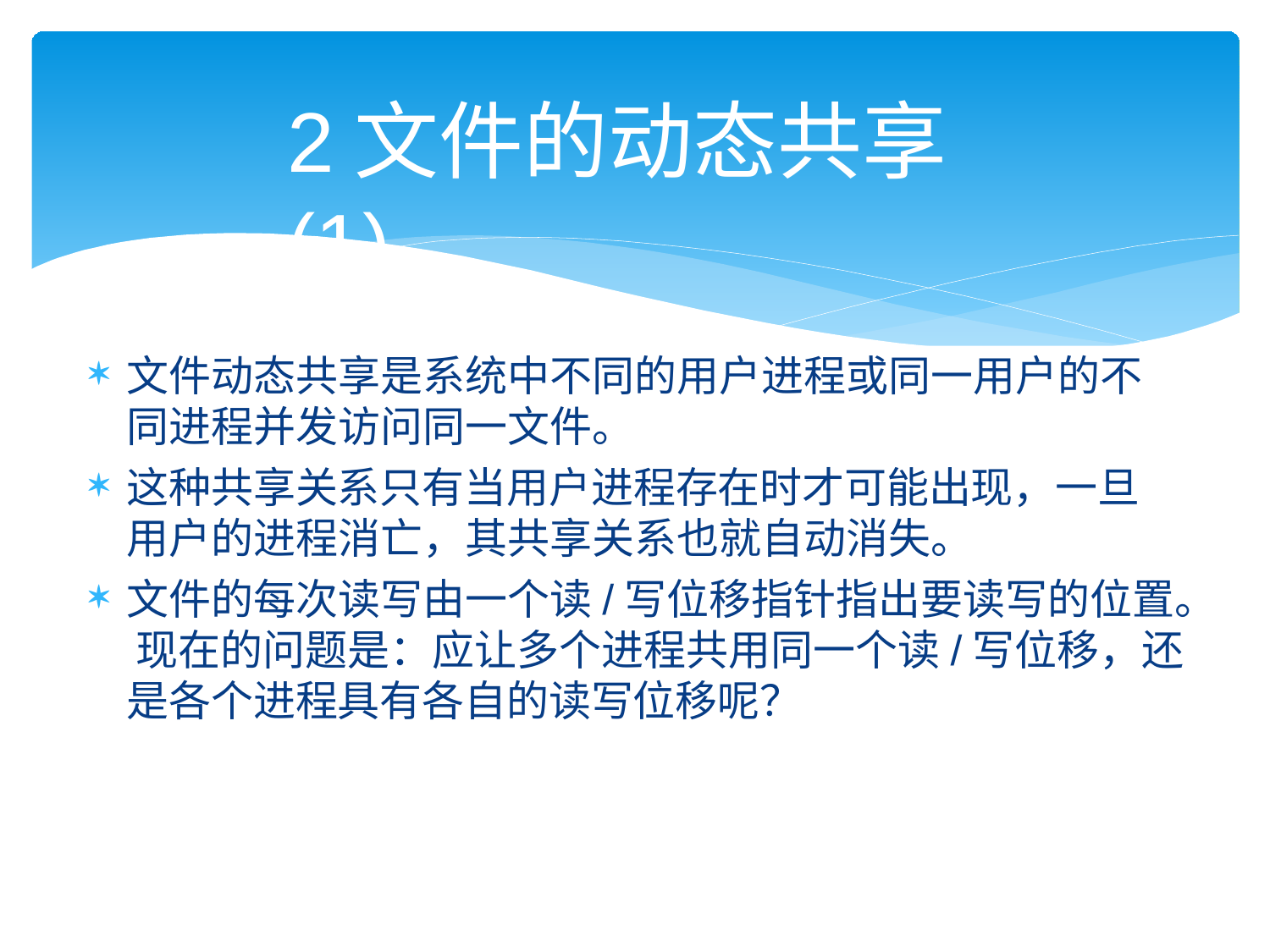

# 2文件的动态共享(1)

文件动态共享是系统中不同的用户进程或同一用户的不 同进程并发访问同一文件。
这种共享关系只有当用户进程存在时才可能出现，一旦
用户的进程消亡，其共享关系也就自动消失。
文件的每次读写由一个读/写位移指针指出要读写的位置。 现在的问题是：应让多个进程共用同一个读/写位移，还 是各个进程具有各自的读写位移呢？